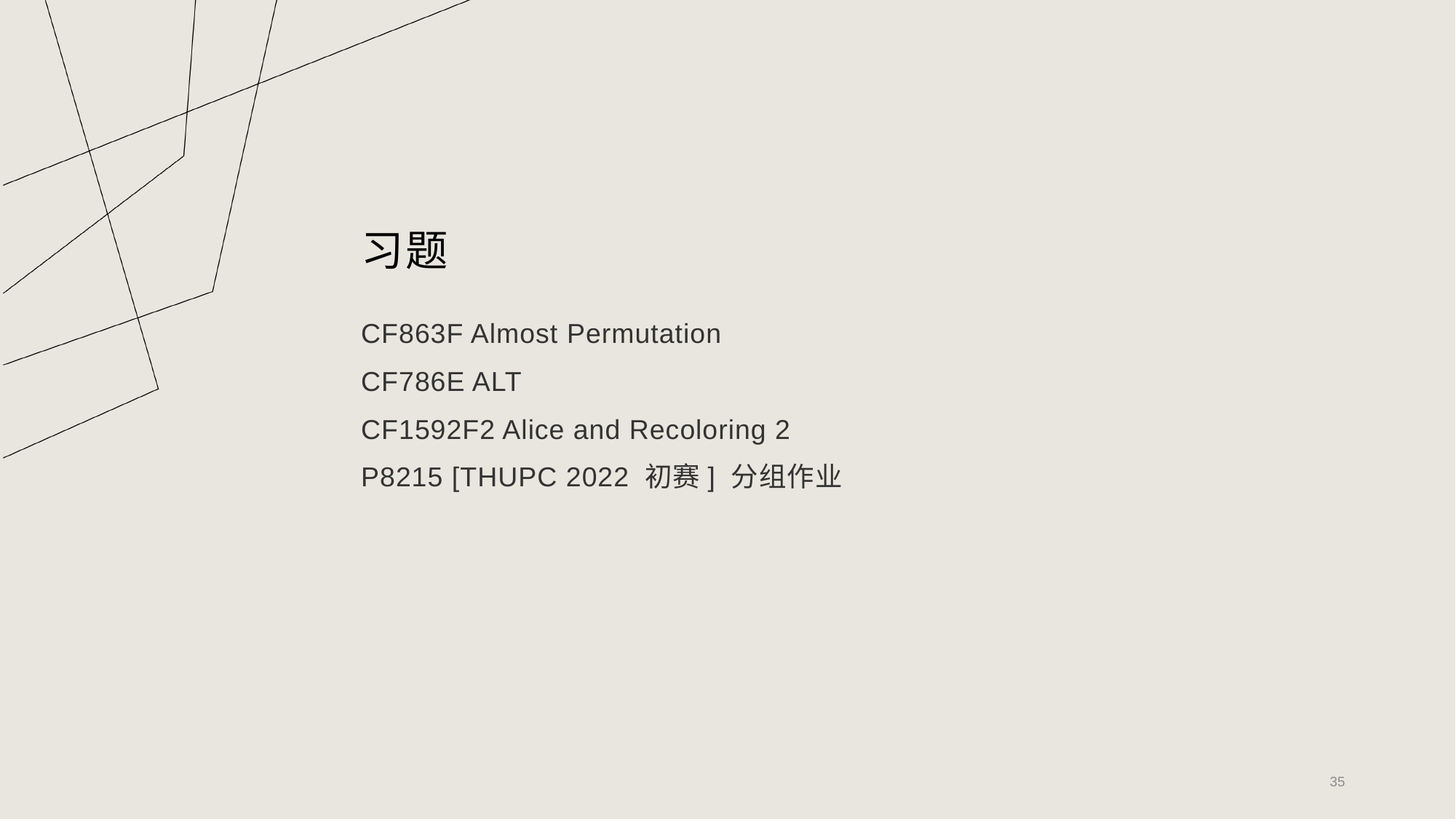

# 习题
CF863F Almost Permutation
CF786E ALT
CF1592F2 Alice and Recoloring 2
P8215 [THUPC 2022 初赛] 分组作业

35